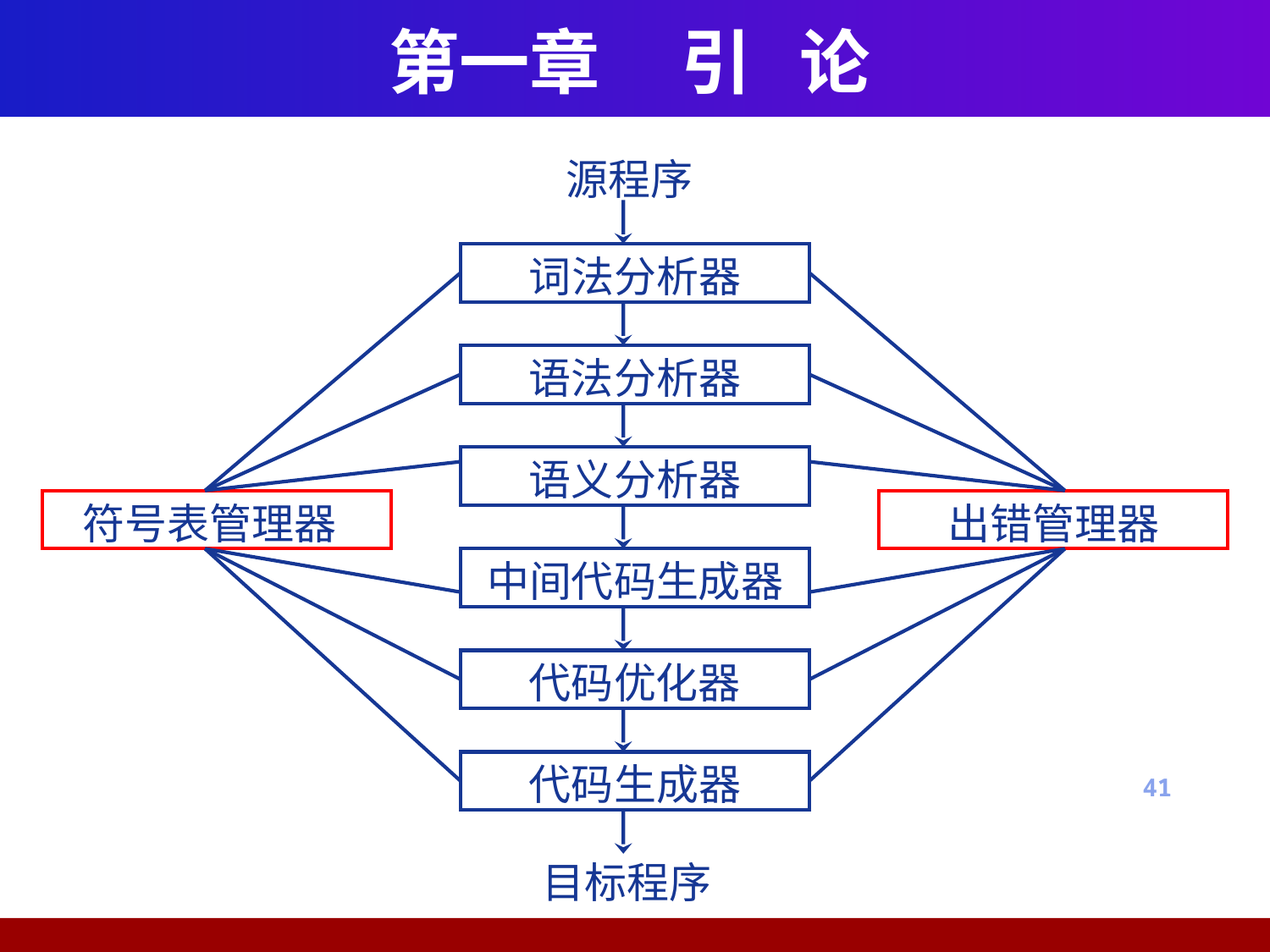

# 第一章     引   论
源程序

词法分析器

语法分析器

语义分析器

符号表管理器

出错管理器

中间代码生成器

代码优化器

代码生成器

目标程序
41